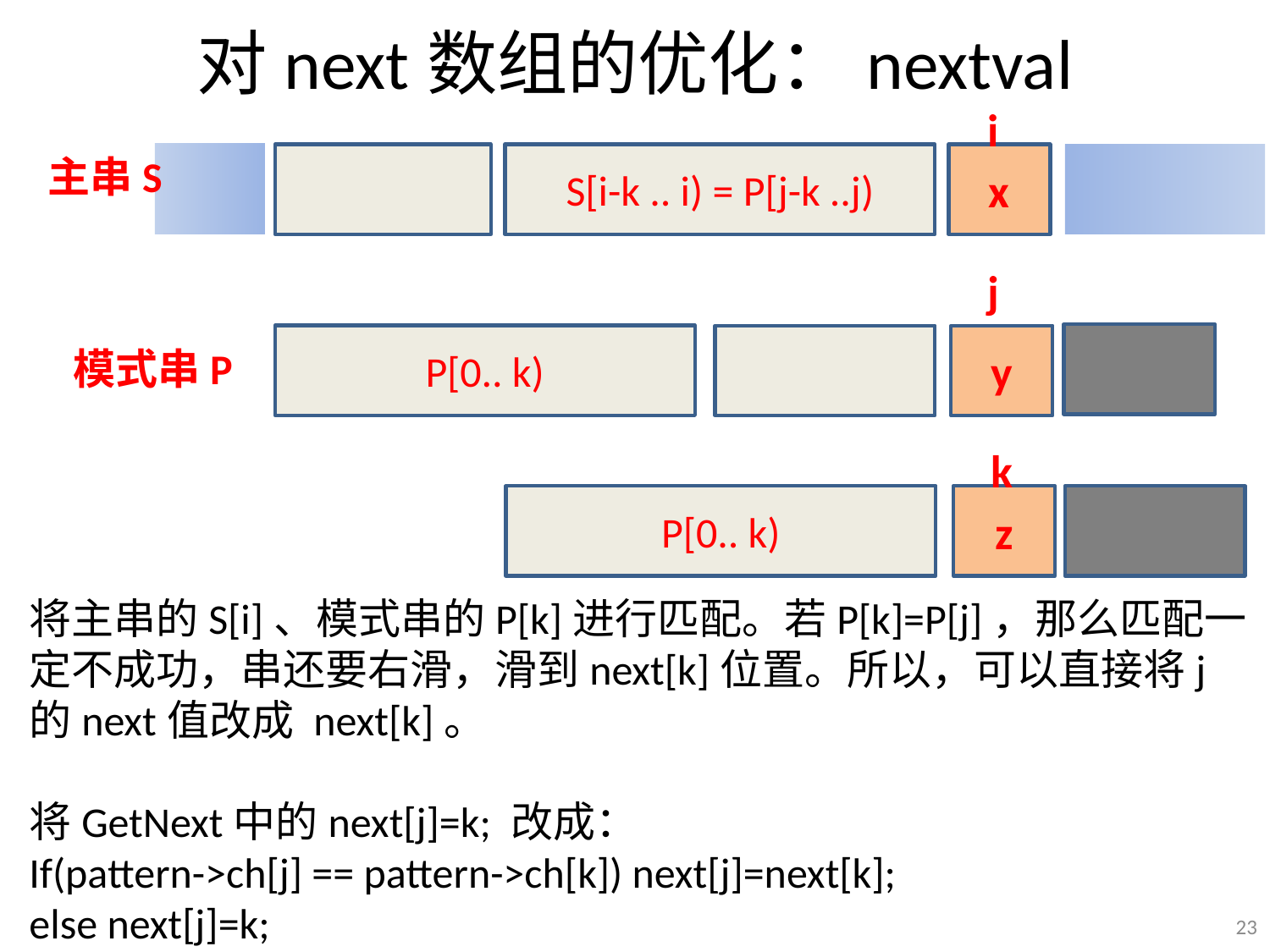

# 对next数组的优化：nextval
i

主串S

S[i-k .. i) = P[j-k ..j)
x

j

P[0.. k)

y
模式串P
k
P[0.. k)
z

将主串的S[i]、模式串的P[k]进行匹配。若P[k]=P[j]，那么匹配一定不成功，串还要右滑，滑到next[k]位置。所以，可以直接将j的next值改成 next[k]。

将GetNext中的next[j]=k; 改成：
If(pattern->ch[j] == pattern->ch[k]) next[j]=next[k];
else next[j]=k;
23